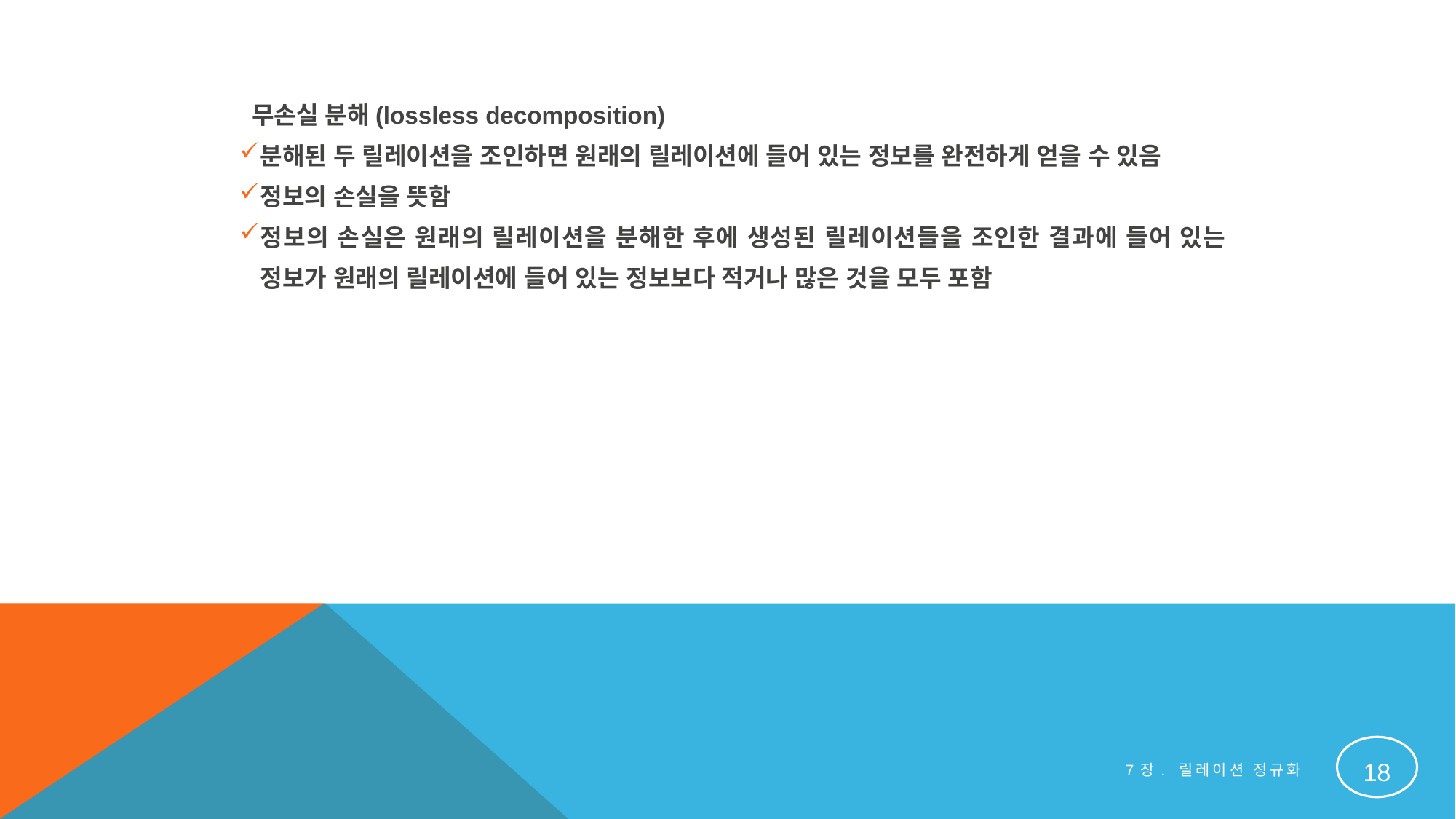

무손실 분해(lossless decomposition)
분해된 두 릴레이션을 조인하면 원래의 릴레이션에 들어 있는 정보를 완전하게 얻을 수 있음
정보의 손실을 뜻함
정보의 손실은 원래의 릴레이션을 분해한 후에 생성된 릴레이션들을 조인한 결과에 들어 있는 정보가 원래의 릴레이션에 들어 있는 정보보다 적거나 많은 것을 모두 포함
18
7장. 릴레이션 정규화